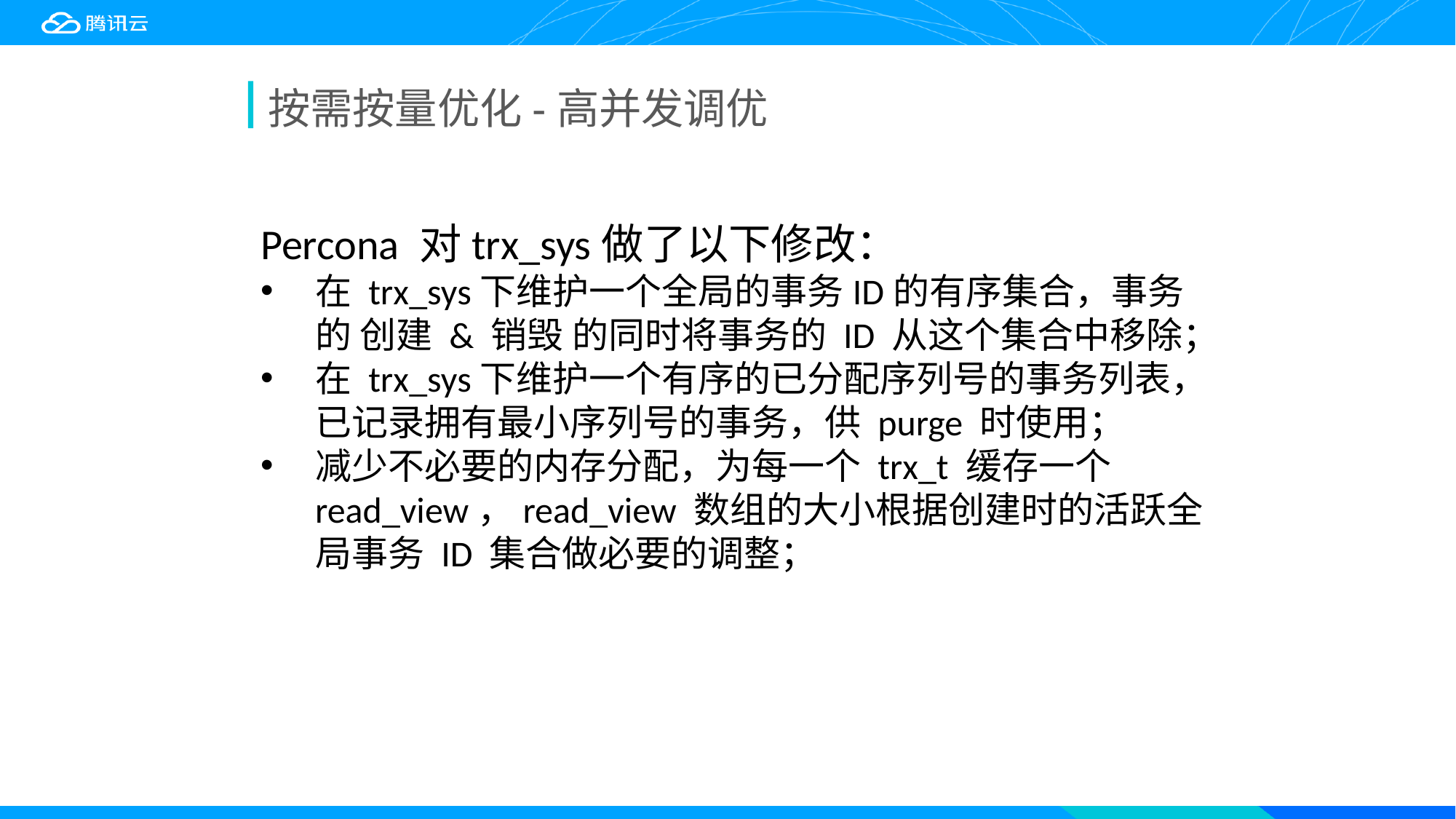

按需按量优化-高并发调优

Percona 对trx_sys做了以下修改：
在 trx_sys下维护一个全局的事务ID的有序集合，事务的 创建 & 销毁 的同时将事务的 ID 从这个集合中移除；
在 trx_sys下维护一个有序的已分配序列号的事务列表，已记录拥有最小序列号的事务，供 purge 时使用；
减少不必要的内存分配，为每一个 trx_t 缓存一个 read_view，read_view 数组的大小根据创建时的活跃全局事务 ID 集合做必要的调整；